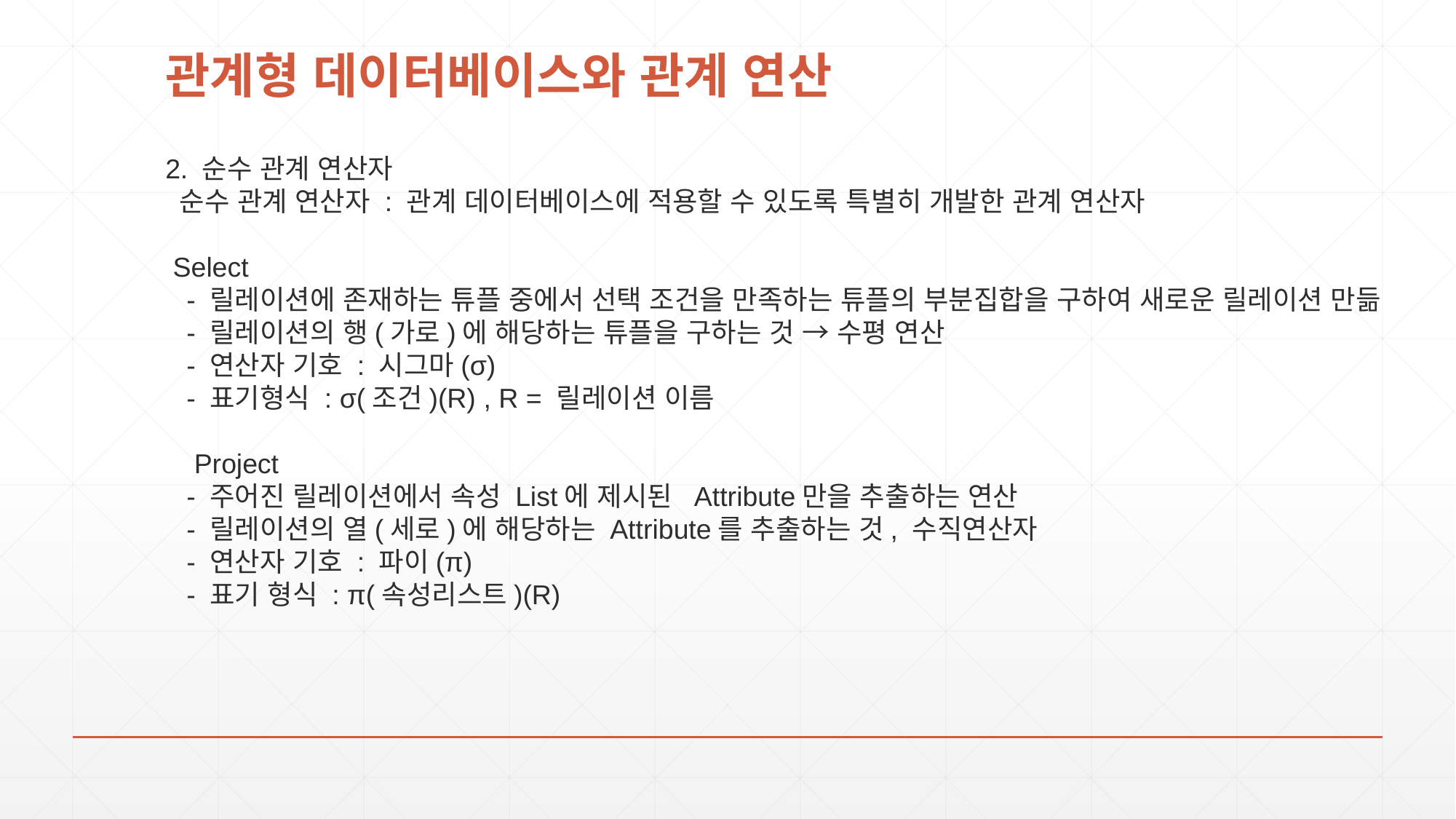

# 관계형 데이터베이스와 관계 연산
2. 순수 관계 연산자
 순수 관계 연산자 : 관계 데이터베이스에 적용할 수 있도록 특별히 개발한 관계 연산자

 Select
- 릴레이션에 존재하는 튜플 중에서 선택 조건을 만족하는 튜플의 부분집합을 구하여 새로운 릴레이션 만듦
- 릴레이션의 행(가로)에 해당하는 튜플을 구하는 것 → 수평 연산
- 연산자 기호 : 시그마(σ)
- 표기형식 : σ(조건)(R) , R = 릴레이션 이름

 Project
- 주어진 릴레이션에서 속성 List에 제시된  Attribute만을 추출하는 연산
- 릴레이션의 열(세로)에 해당하는 Attribute를 추출하는 것, 수직연산자
- 연산자 기호 : 파이(π)
- 표기 형식 : π(속성리스트)(R)